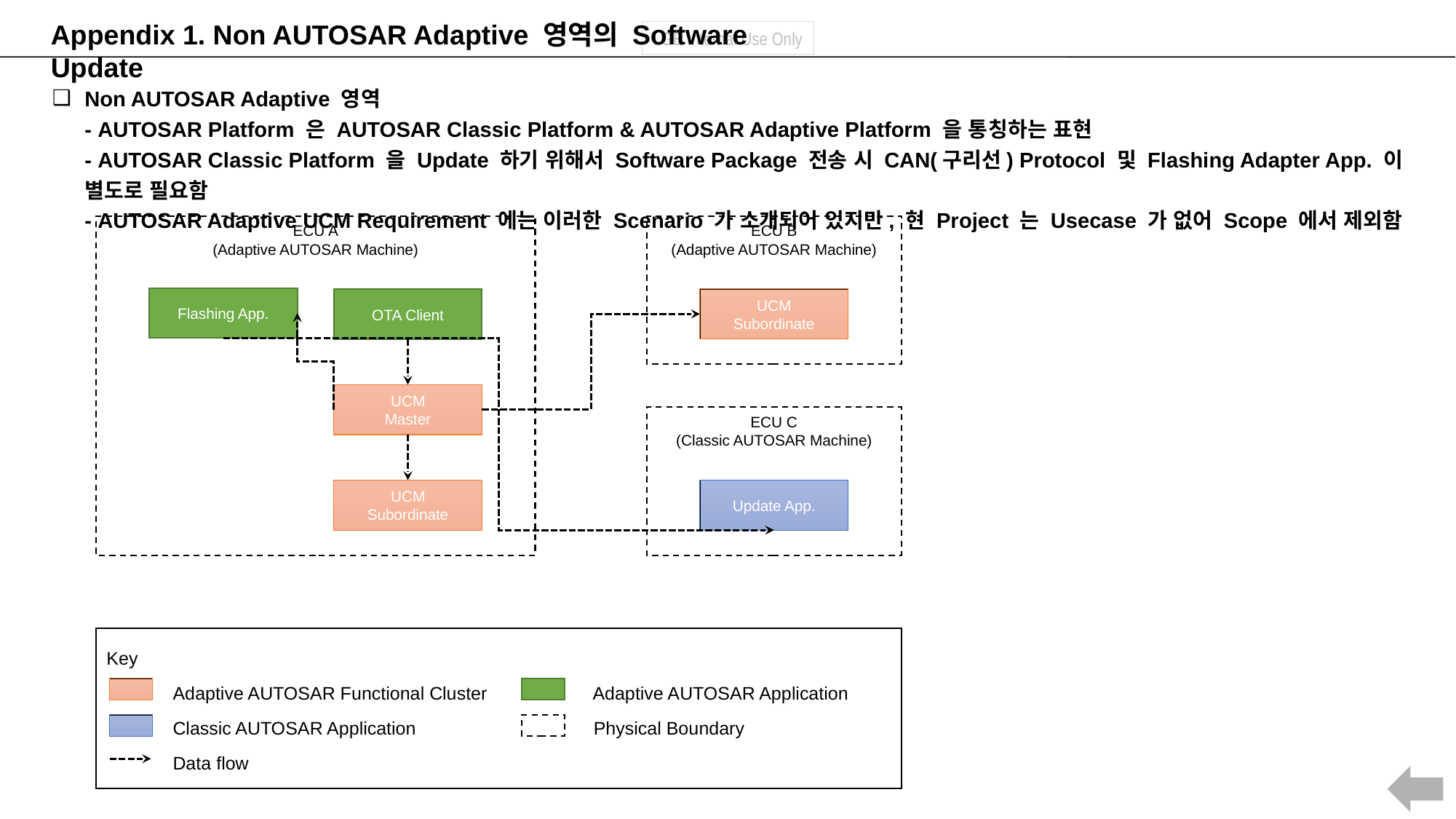

Appendix 1. Non AUTOSAR Adaptive 영역의 Software Update
Non AUTOSAR Adaptive 영역
- AUTOSAR Platform 은 AUTOSAR Classic Platform & AUTOSAR Adaptive Platform 을 통칭하는 표현
- AUTOSAR Classic Platform 을 Update 하기 위해서 Software Package 전송 시 CAN(구리선) Protocol 및 Flashing Adapter App. 이 별도로 필요함
- AUTOSAR Adaptive UCM Requirement 에는 이러한 Scenario 가 소개되어 있지만, 현 Project 는 Usecase 가 없어 Scope 에서 제외함
ECU A
(Adaptive AUTOSAR Machine)
ECU B
(Adaptive AUTOSAR Machine)
UCM
Subordinate
Flashing App.
OTA Client
UCM
Master
ECU C
(Classic AUTOSAR Machine)
Update App.
UCM
Subordinate
Key
             Adaptive AUTOSAR Functional Cluster                     Adaptive AUTOSAR Application
             Classic AUTOSAR Application                                   Physical Boundary
             Data flow